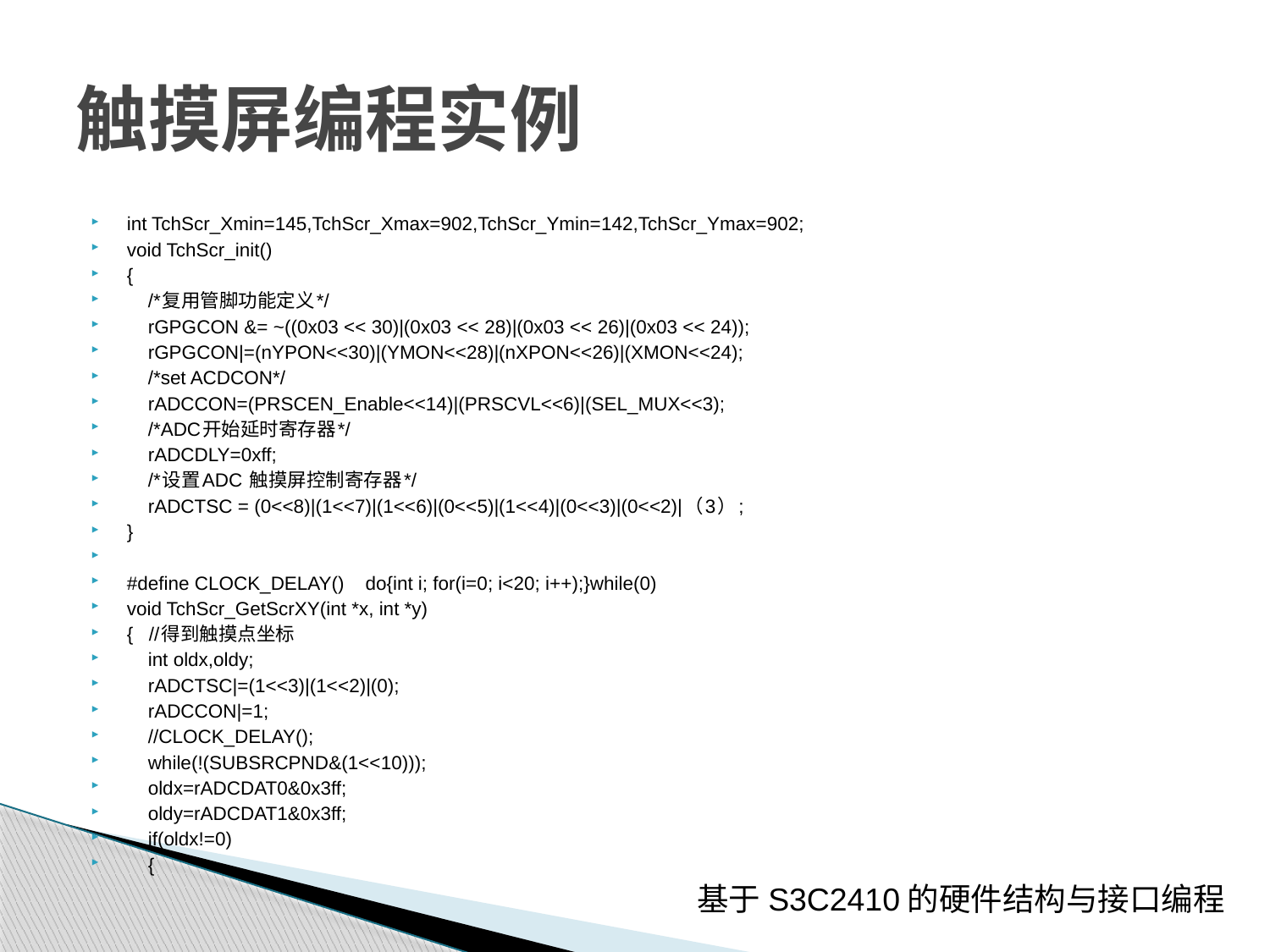

# 触摸屏编程实例
int TchScr_Xmin=145,TchScr_Xmax=902,TchScr_Ymin=142,TchScr_Ymax=902;
void TchScr_init()
{
    /*复用管脚功能定义*/
    rGPGCON &= ~((0x03 << 30)|(0x03 << 28)|(0x03 << 26)|(0x03 << 24));
    rGPGCON|=(nYPON<<30)|(YMON<<28)|(nXPON<<26)|(XMON<<24);
    /*set ACDCON*/
    rADCCON=(PRSCEN_Enable<<14)|(PRSCVL<<6)|(SEL_MUX<<3);
    /*ADC开始延时寄存器*/
    rADCDLY=0xff;
    /*设置ADC 触摸屏控制寄存器*/
    rADCTSC = (0<<8)|(1<<7)|(1<<6)|(0<<5)|(1<<4)|(0<<3)|(0<<2)|（3）;
}

#define CLOCK_DELAY()    do{int i; for(i=0; i<20; i++);}while(0)
void TchScr_GetScrXY(int *x, int *y)
{   //得到触摸点坐标
    int oldx,oldy;
    rADCTSC|=(1<<3)|(1<<2)|(0);
    rADCCON|=1;
    //CLOCK_DELAY();
    while(!(SUBSRCPND&(1<<10)));
    oldx=rADCDAT0&0x3ff;
    oldy=rADCDAT1&0x3ff;
    if(oldx!=0)
    {

基于S3C2410的硬件结构与接口编程